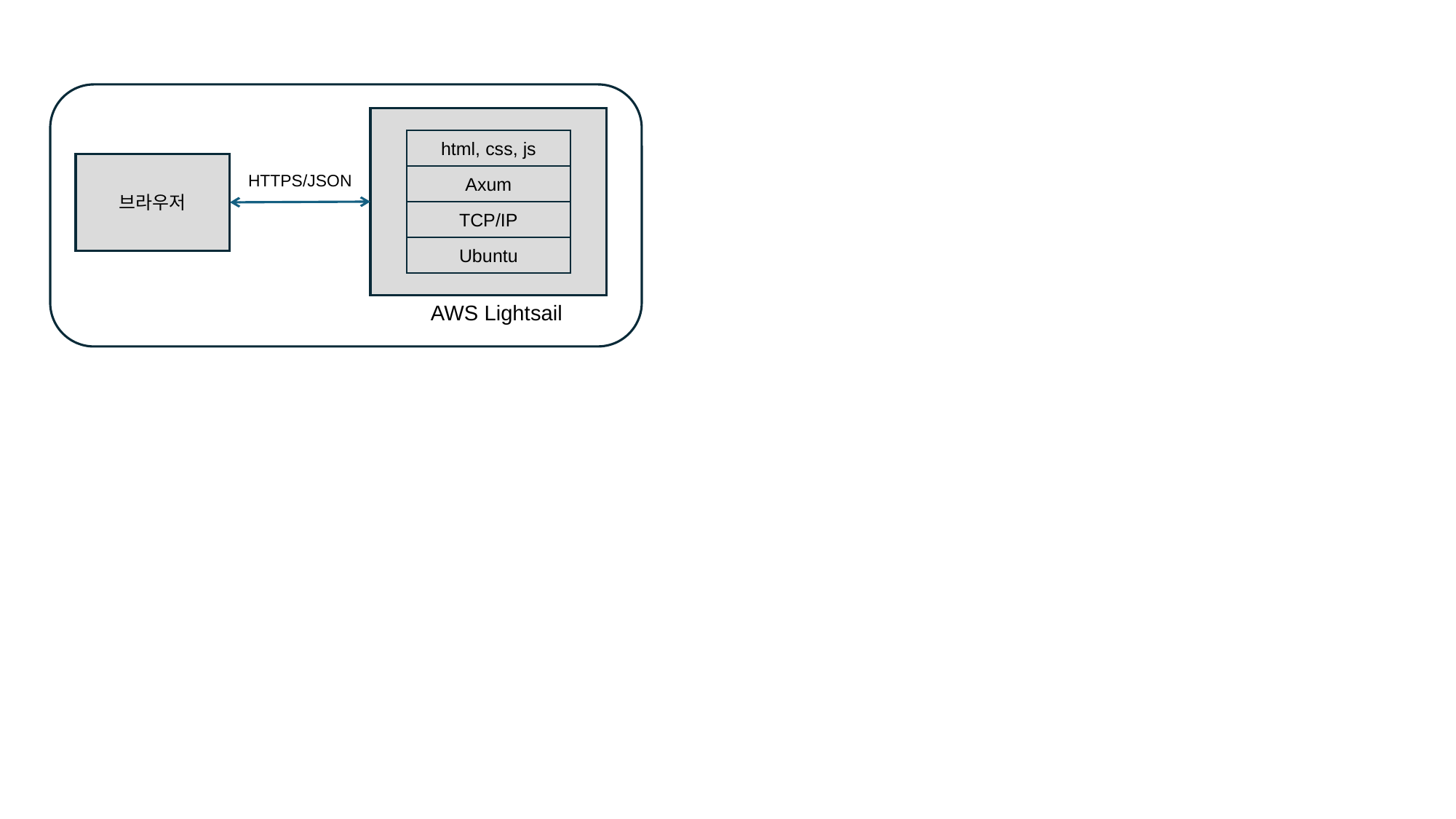

html, css, js
브라우저
HTTPS/JSON
Axum
TCP/IP
Ubuntu
AWS Lightsail